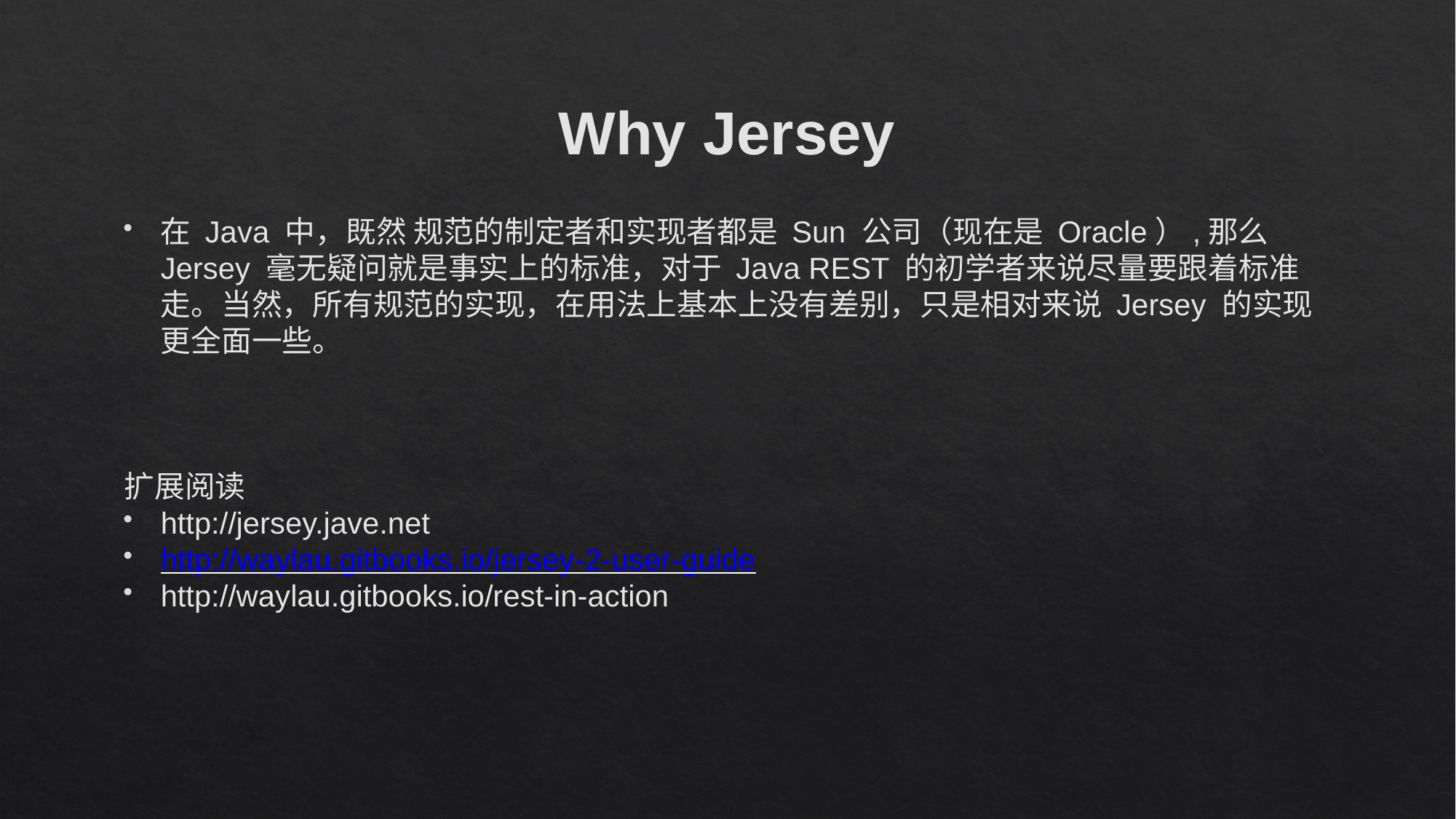

Why Jersey
在 Java 中，既然 规范的制定者和实现者都是 Sun 公司（现在是 Oracle）,那么 Jersey 毫无疑问就是事实上的标准，对于 Java REST 的初学者来说尽量要跟着标准走。当然，所有规范的实现，在用法上基本上没有差别，只是相对来说 Jersey 的实现更全面一些。

扩展阅读
http://jersey.jave.net
http://waylau.gitbooks.io/jersey-2-user-guide
http://waylau.gitbooks.io/rest-in-action